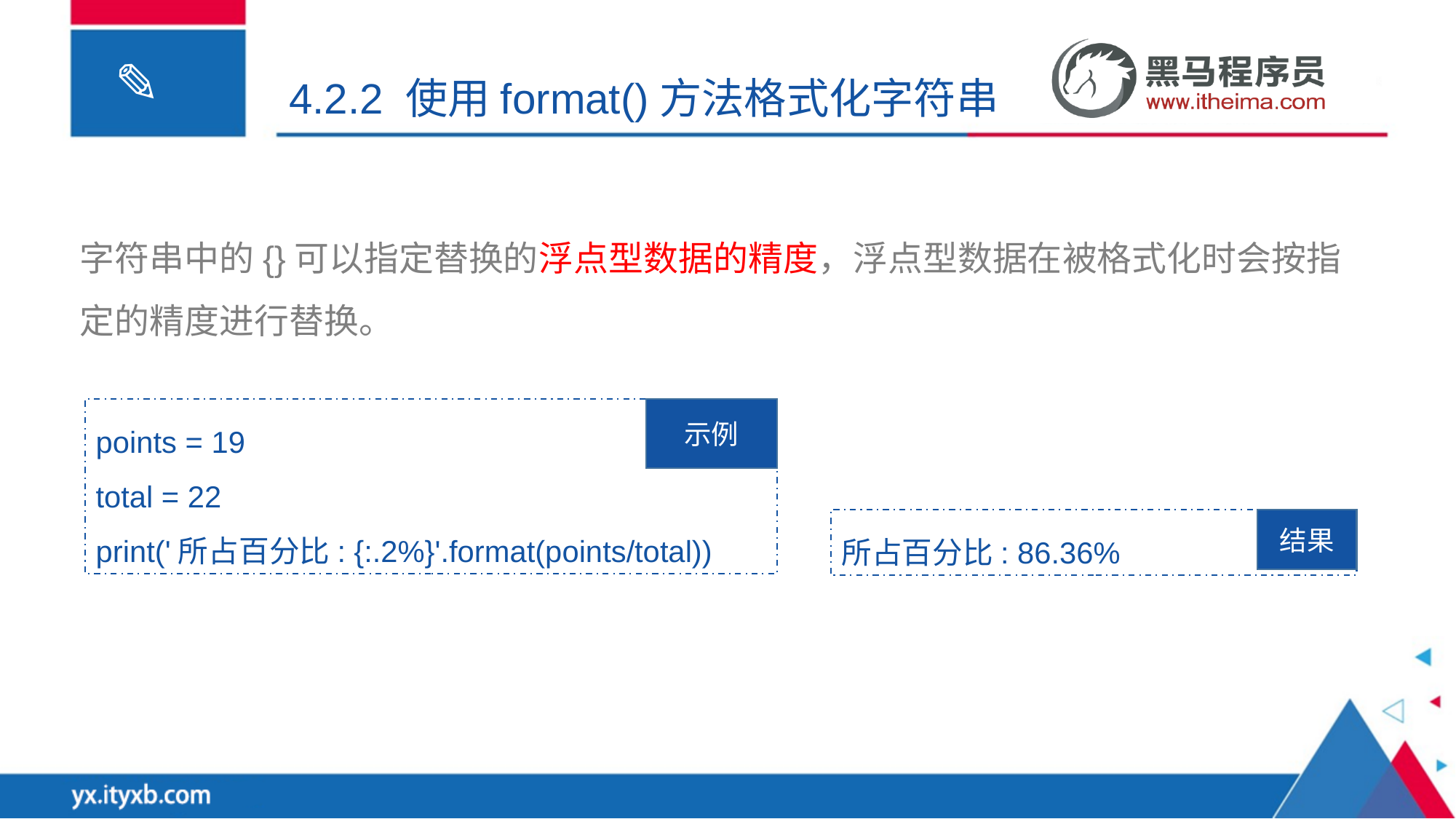

4.2.2 使用format()方法格式化字符串
字符串中的{}可以指定替换的浮点型数据的精度，浮点型数据在被格式化时会按指定的精度进行替换。
points = 19
total = 22
print('所占百分比: {:.2%}'.format(points/total))
示例
所占百分比: 86.36%
结果